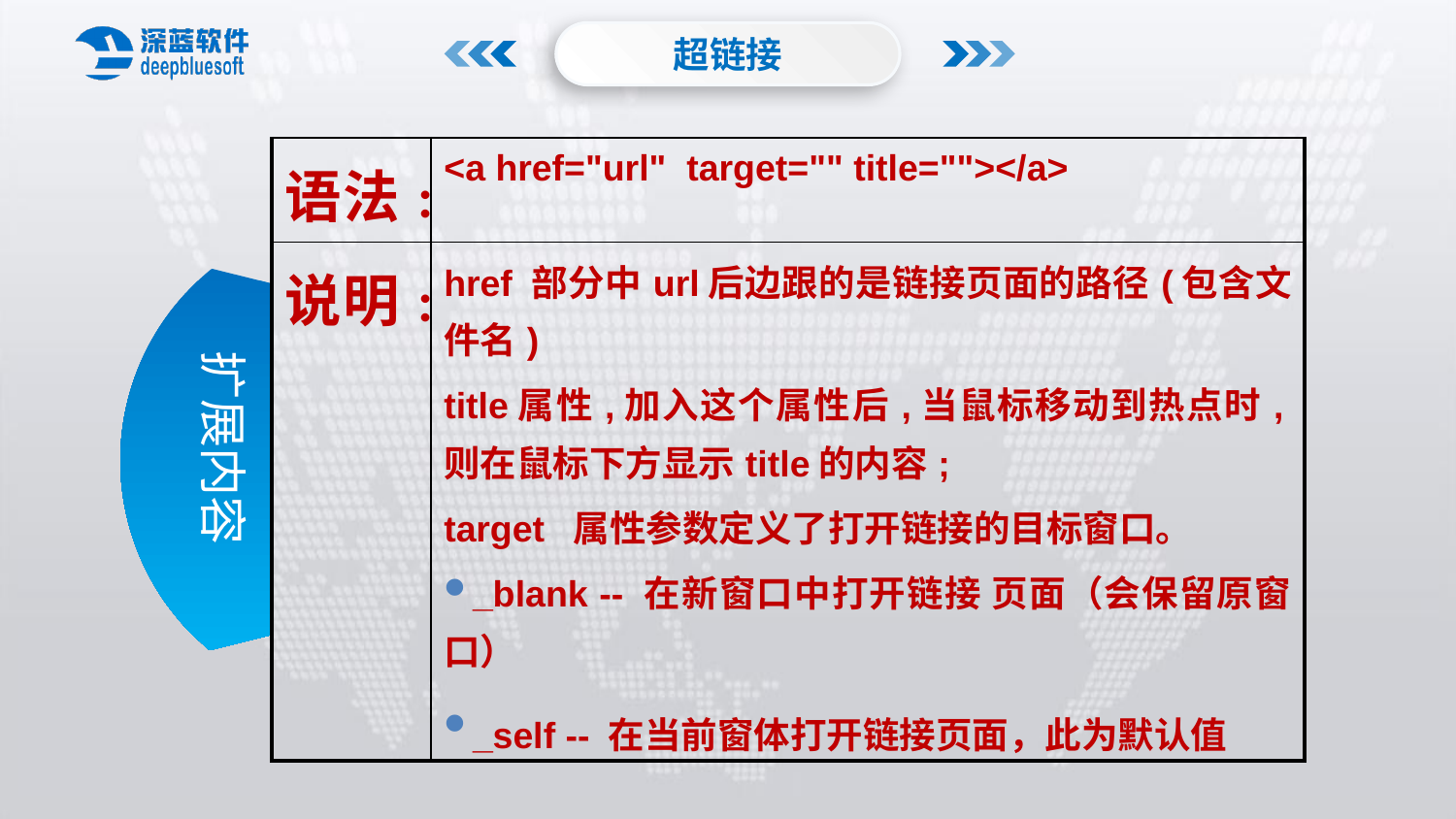

超链接

| 语法: | <a href="url" target="" title=""></a> |
| --- | --- |
| 说明: | href 部分中url后边跟的是链接页面的路径(包含文件名) title属性,加入这个属性后,当鼠标移动到热点时,则在鼠标下方显示title的内容; target 属性参数定义了打开链接的目标窗口。 \_blank -- 在新窗口中打开链接 页面（会保留原窗口） \_self -- 在当前窗体打开链接页面，此为默认值 |

扩展内容